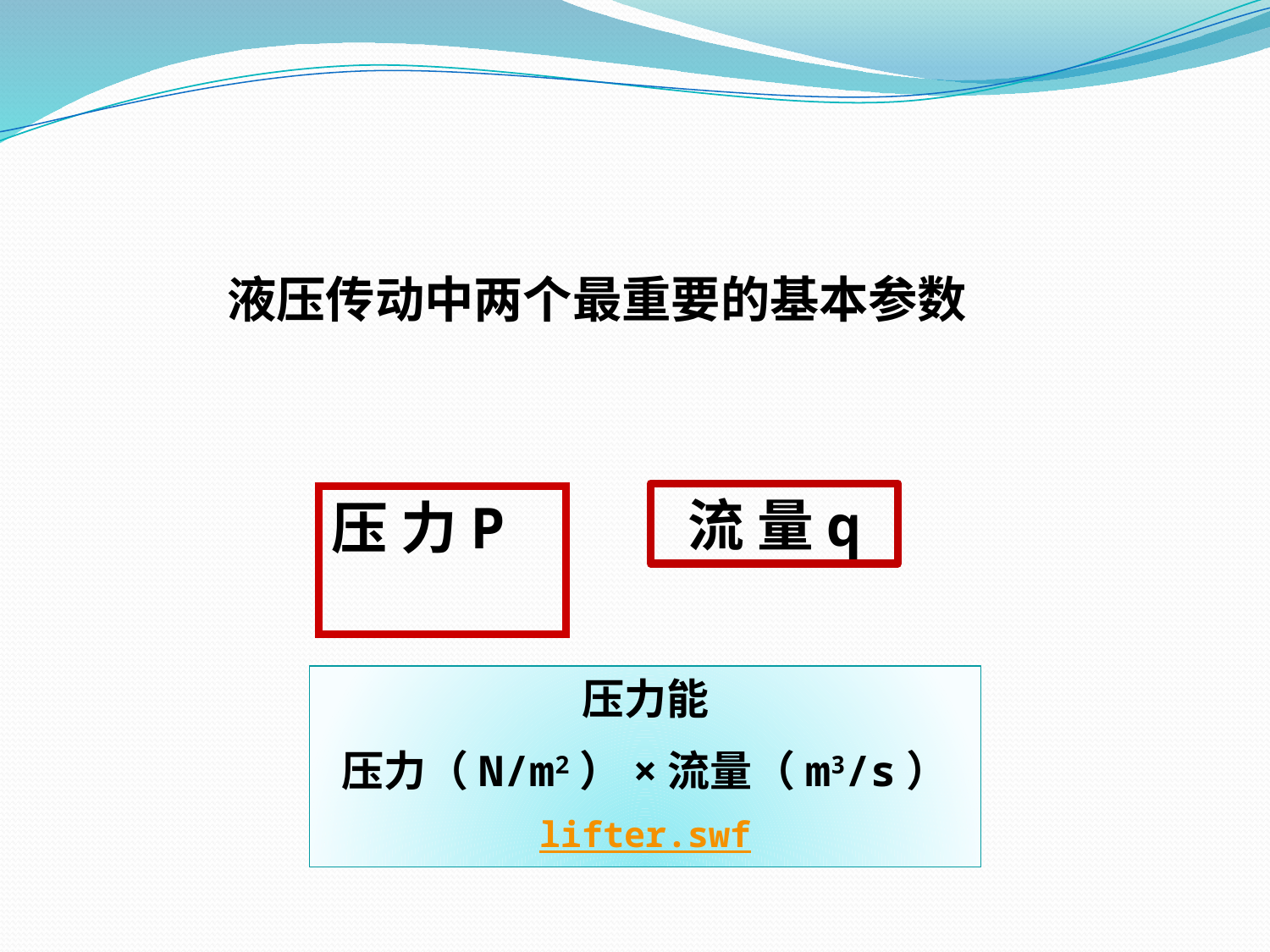

液压传动中两个最重要的基本参数
流 量q
压 力P
压力能
压力（N/m2）×流量（m3/s）
lifter.swf